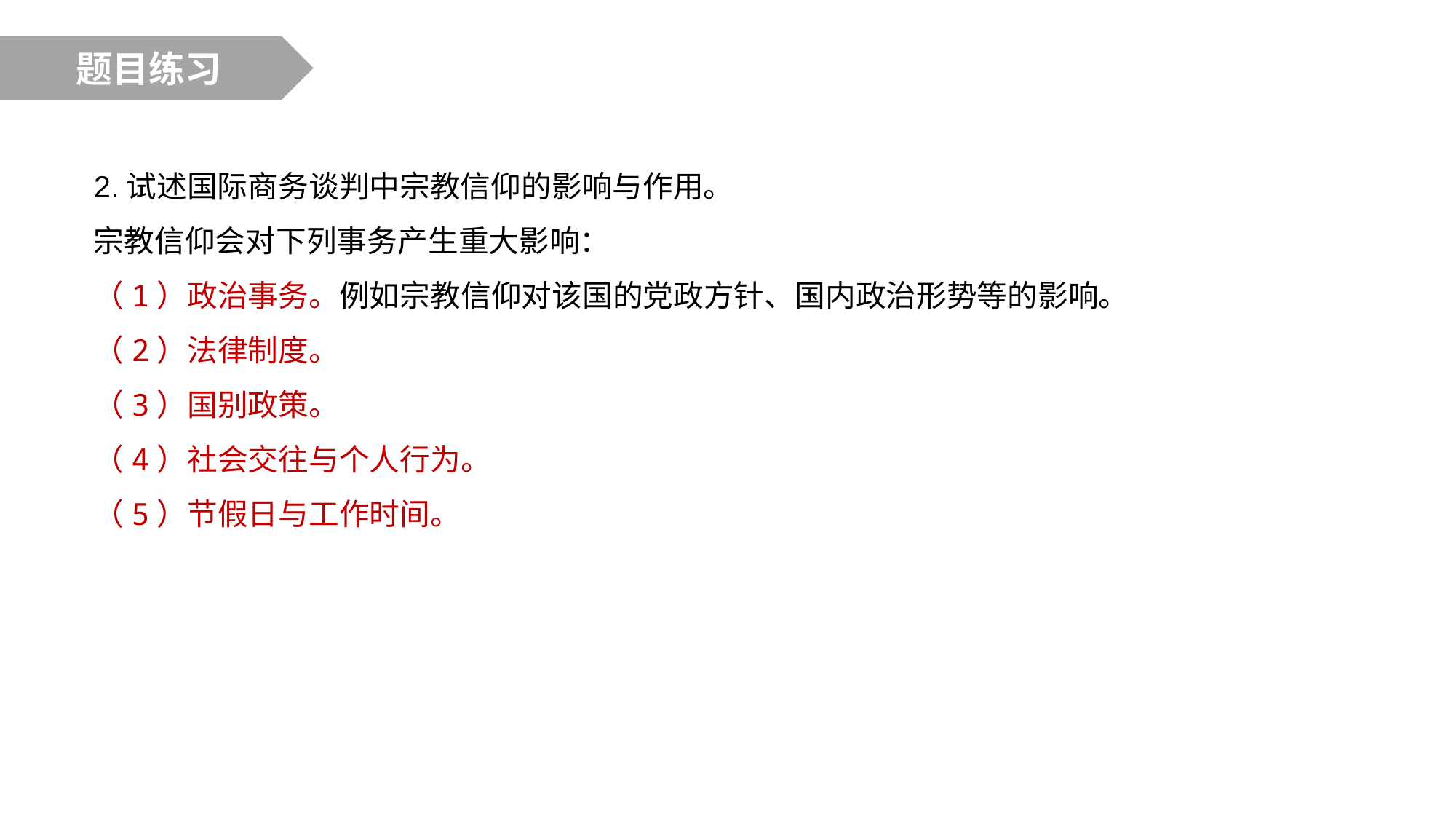

题目练习
2.试述国际商务谈判中宗教信仰的影响与作用。
宗教信仰会对下列事务产生重大影响：
（1）政治事务。例如宗教信仰对该国的党政方针、国内政治形势等的影响。
（2）法律制度。
（3）国别政策。
（4）社会交往与个人行为。
（5）节假日与工作时间。